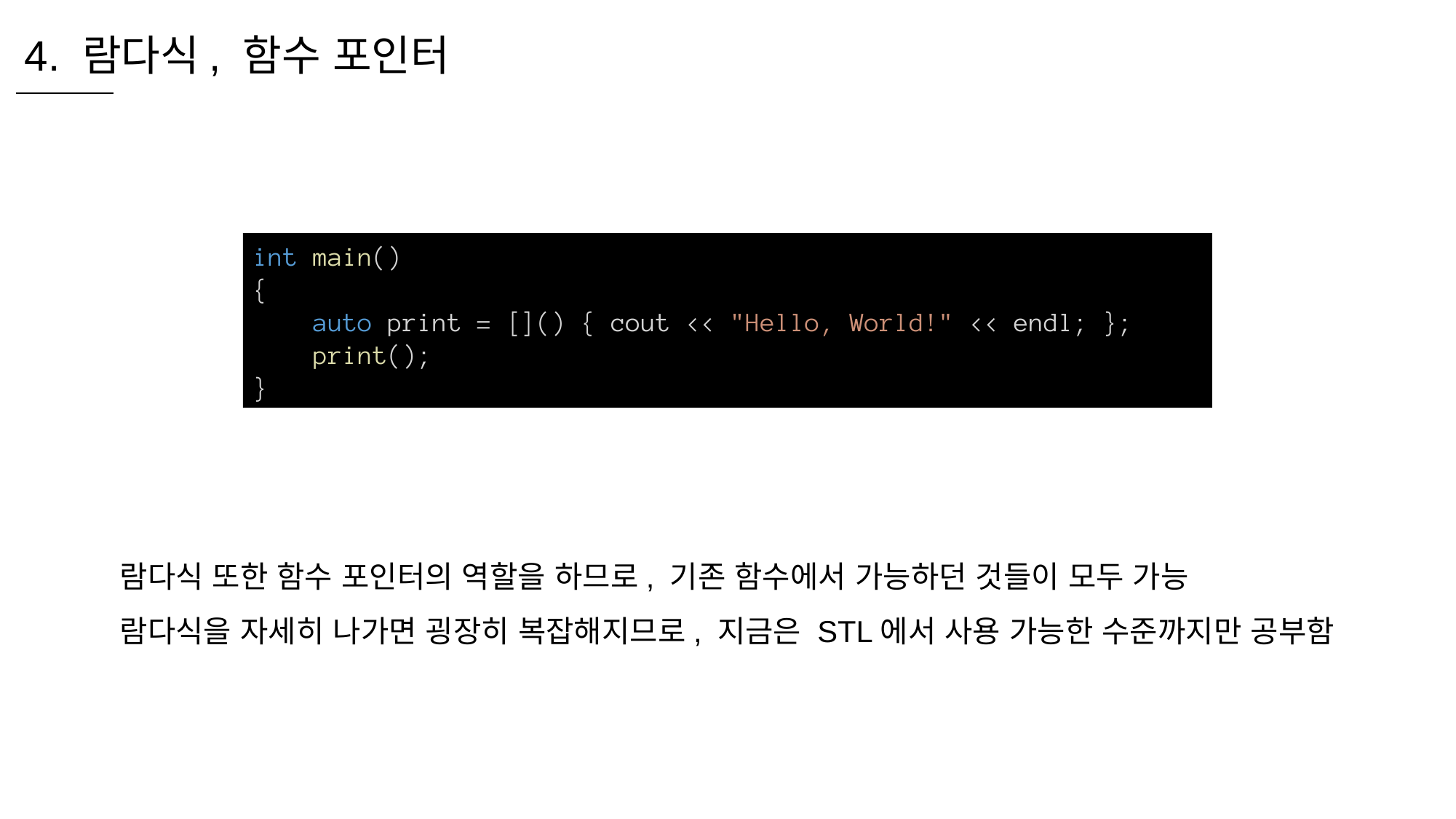

4. 람다식, 함수 포인터
int main()
{
    auto print = []() { cout << "Hello, World!" << endl; };
    print();
}
람다식 또한 함수 포인터의 역할을 하므로, 기존 함수에서 가능하던 것들이 모두 가능
람다식을 자세히 나가면 굉장히 복잡해지므로, 지금은 STL에서 사용 가능한 수준까지만 공부함